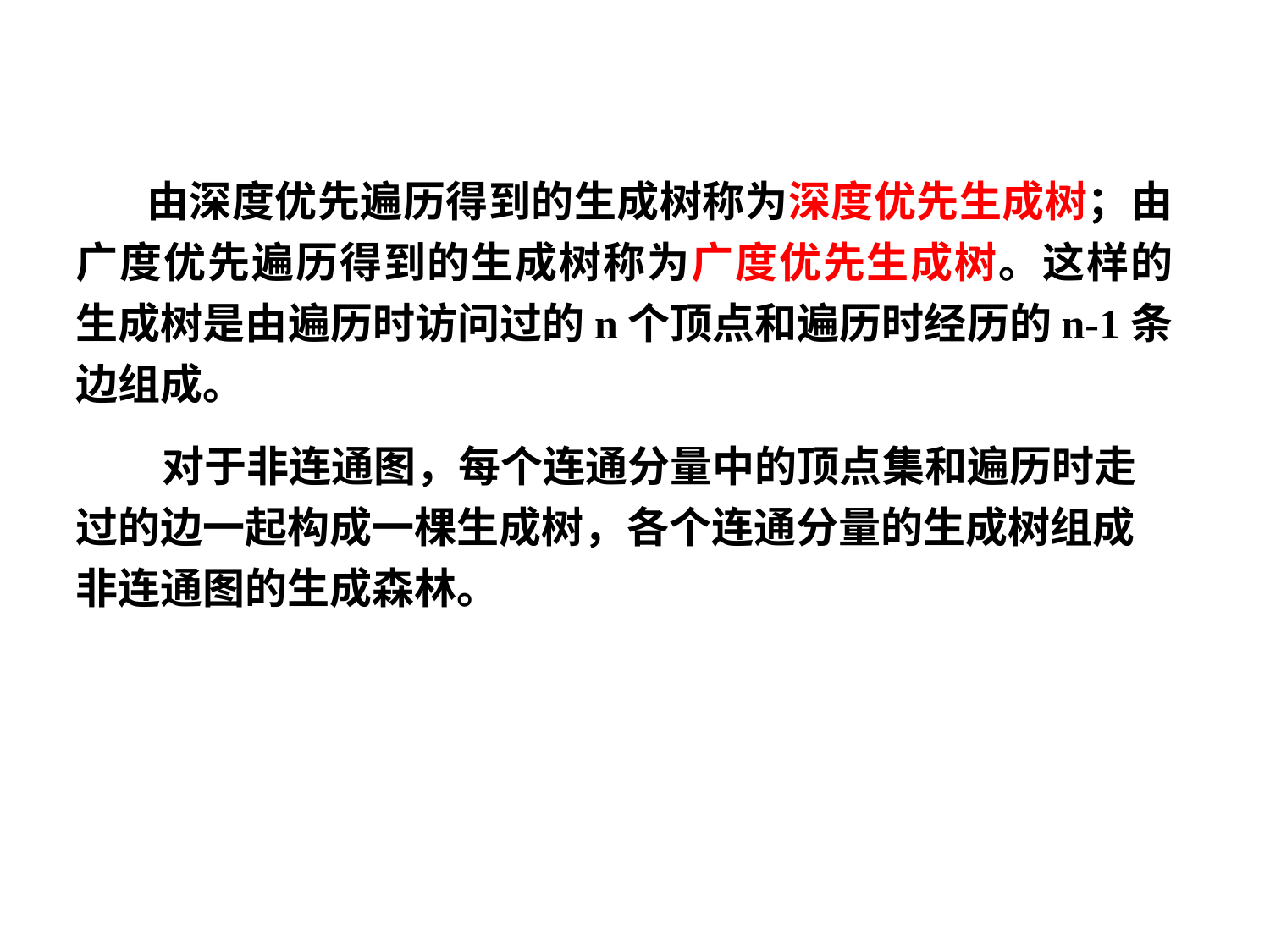

由深度优先遍历得到的生成树称为深度优先生成树；由广度优先遍历得到的生成树称为广度优先生成树。这样的生成树是由遍历时访问过的n个顶点和遍历时经历的n-1条边组成。
        对于非连通图，每个连通分量中的顶点集和遍历时走过的边一起构成一棵生成树，各个连通分量的生成树组成非连通图的生成森林。